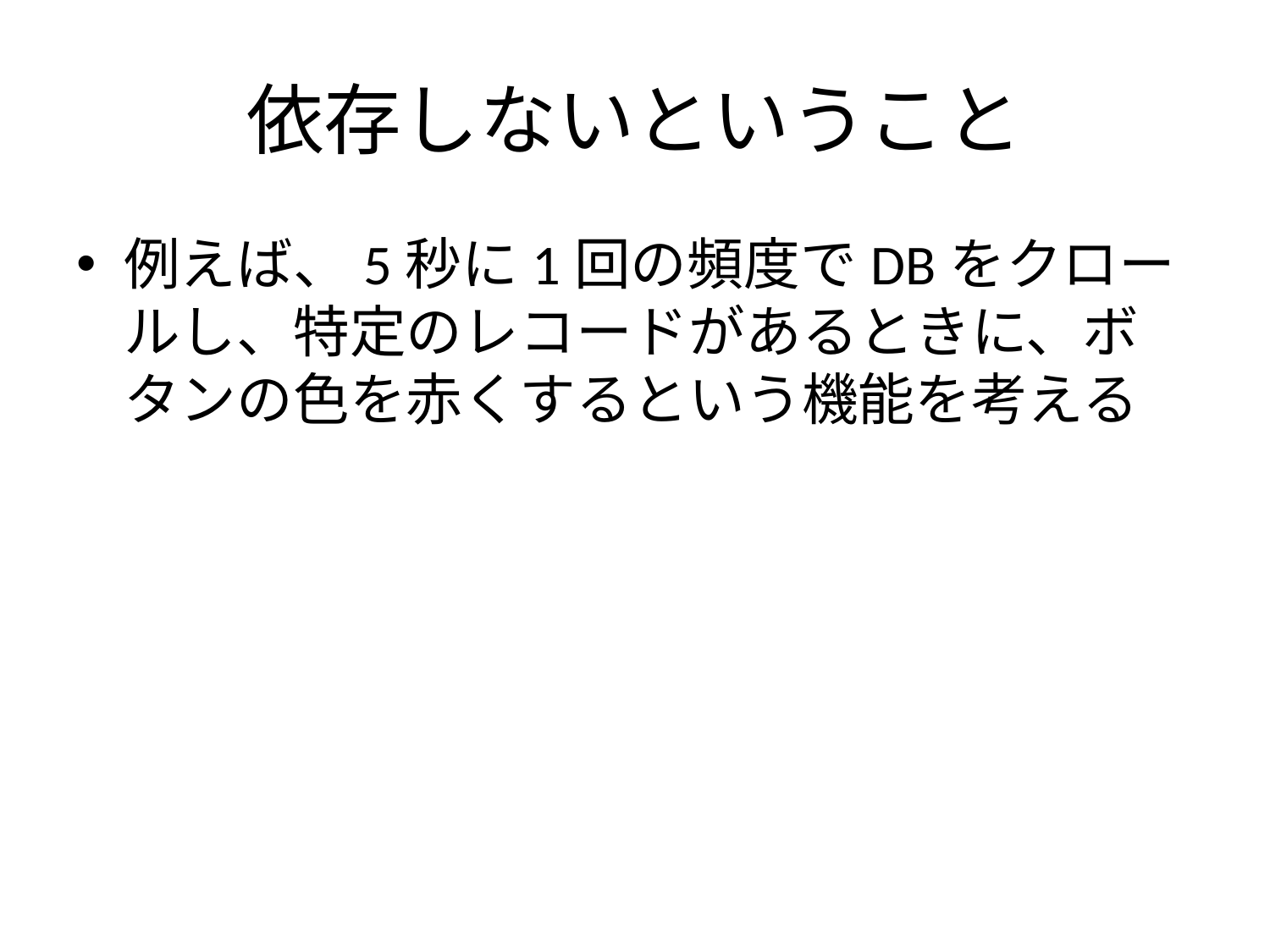

# 依存しないということ
例えば、5秒に1回の頻度でDBをクロールし、特定のレコードがあるときに、ボタンの色を赤くするという機能を考える